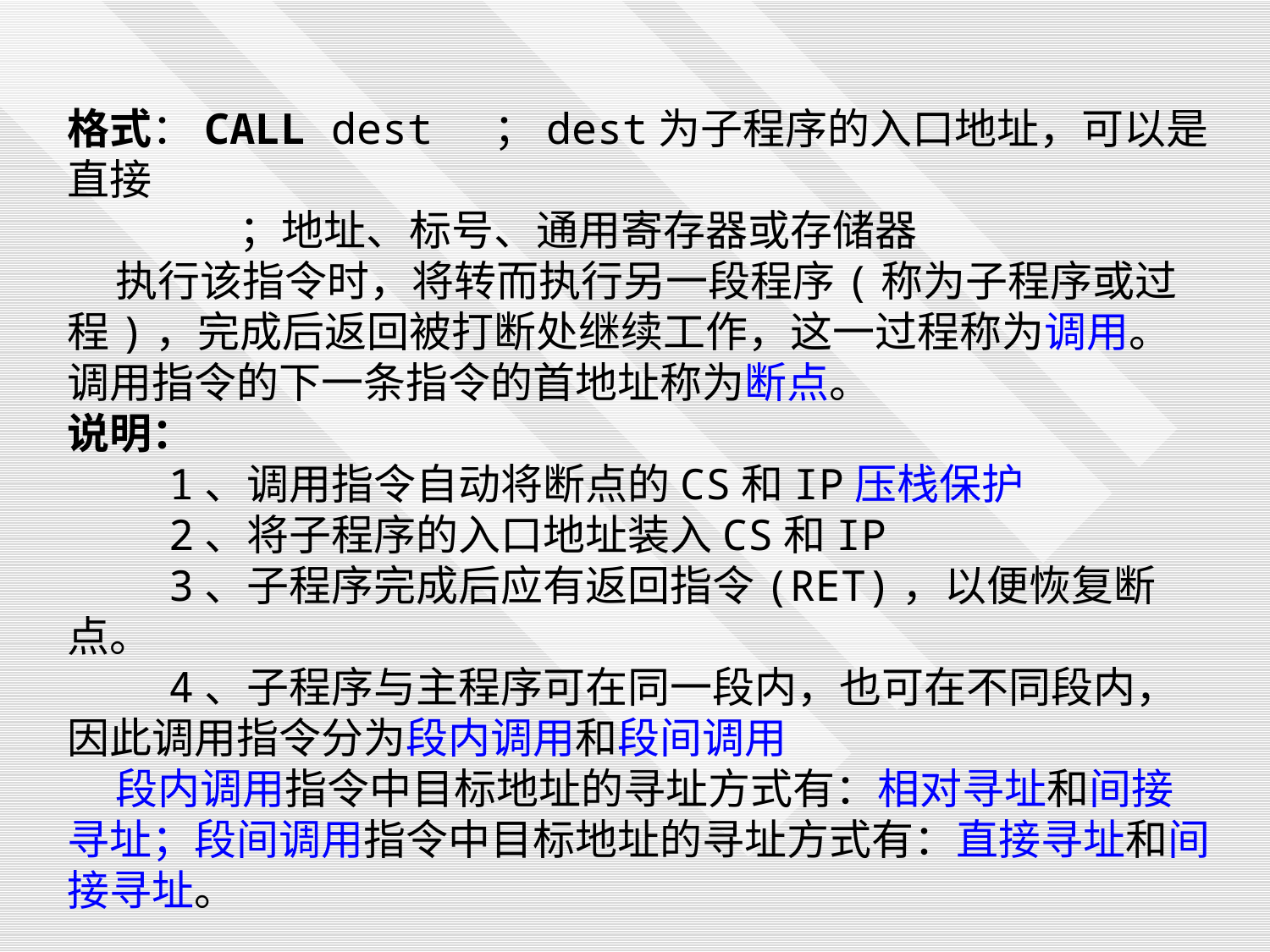

格式：CALL dest  ；dest为子程序的入口地址，可以是直接
                 ；地址、标号、通用寄存器或存储器
    执行该指令时，将转而执行另一段程序(称为子程序或过程)，完成后返回被打断处继续工作，这一过程称为调用。调用指令的下一条指令的首地址称为断点。
说明：
    1、调用指令自动将断点的CS和IP压栈保护
    2、将子程序的入口地址装入CS和IP
    3、子程序完成后应有返回指令(RET)，以便恢复断点。
    4、子程序与主程序可在同一段内，也可在不同段内，因此调用指令分为段内调用和段间调用
    段内调用指令中目标地址的寻址方式有：相对寻址和间接寻址；段间调用指令中目标地址的寻址方式有：直接寻址和间接寻址。